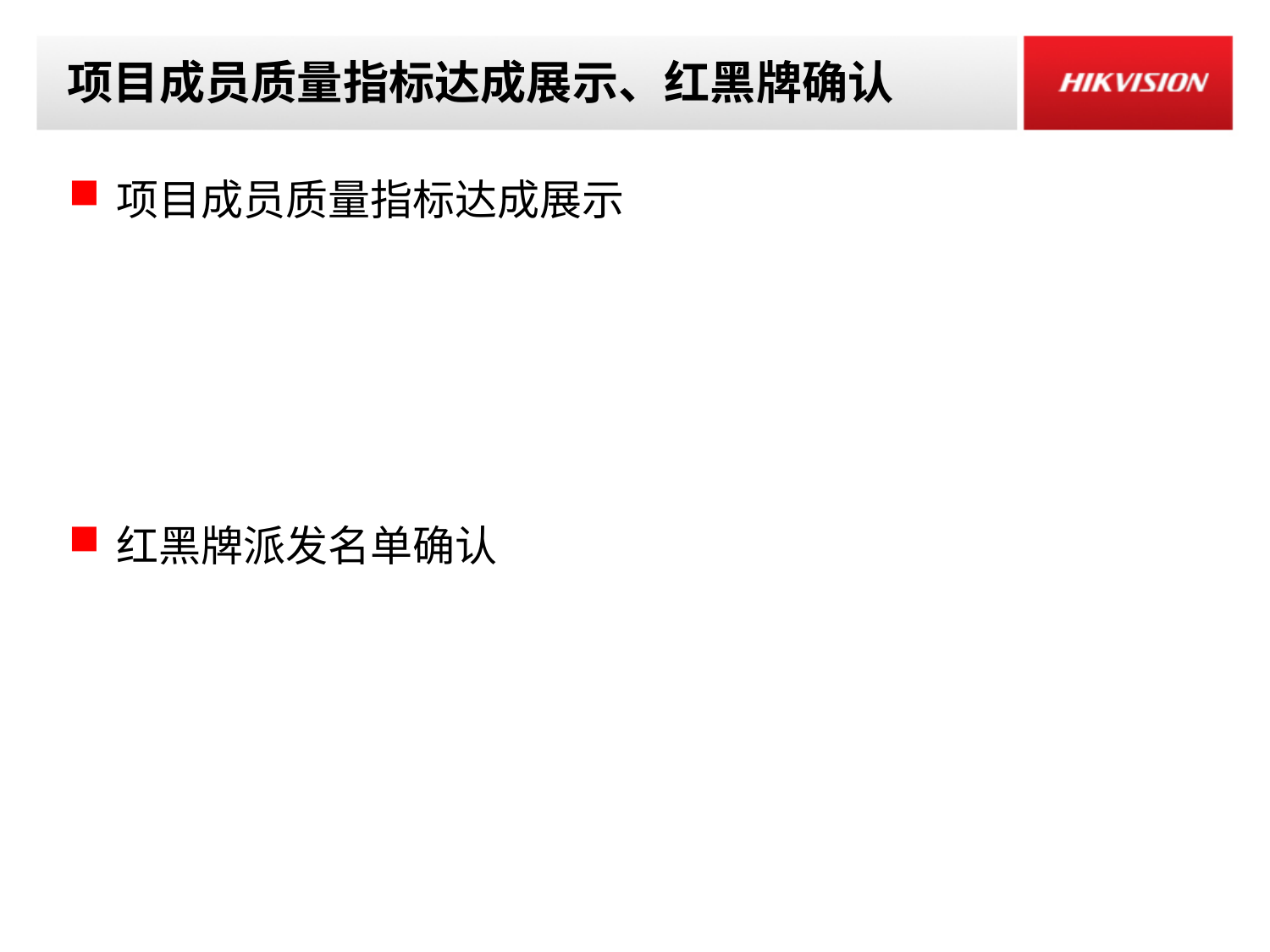

# 项目成员质量指标达成展示、红黑牌确认
项目成员质量指标达成展示

红黑牌派发名单确认